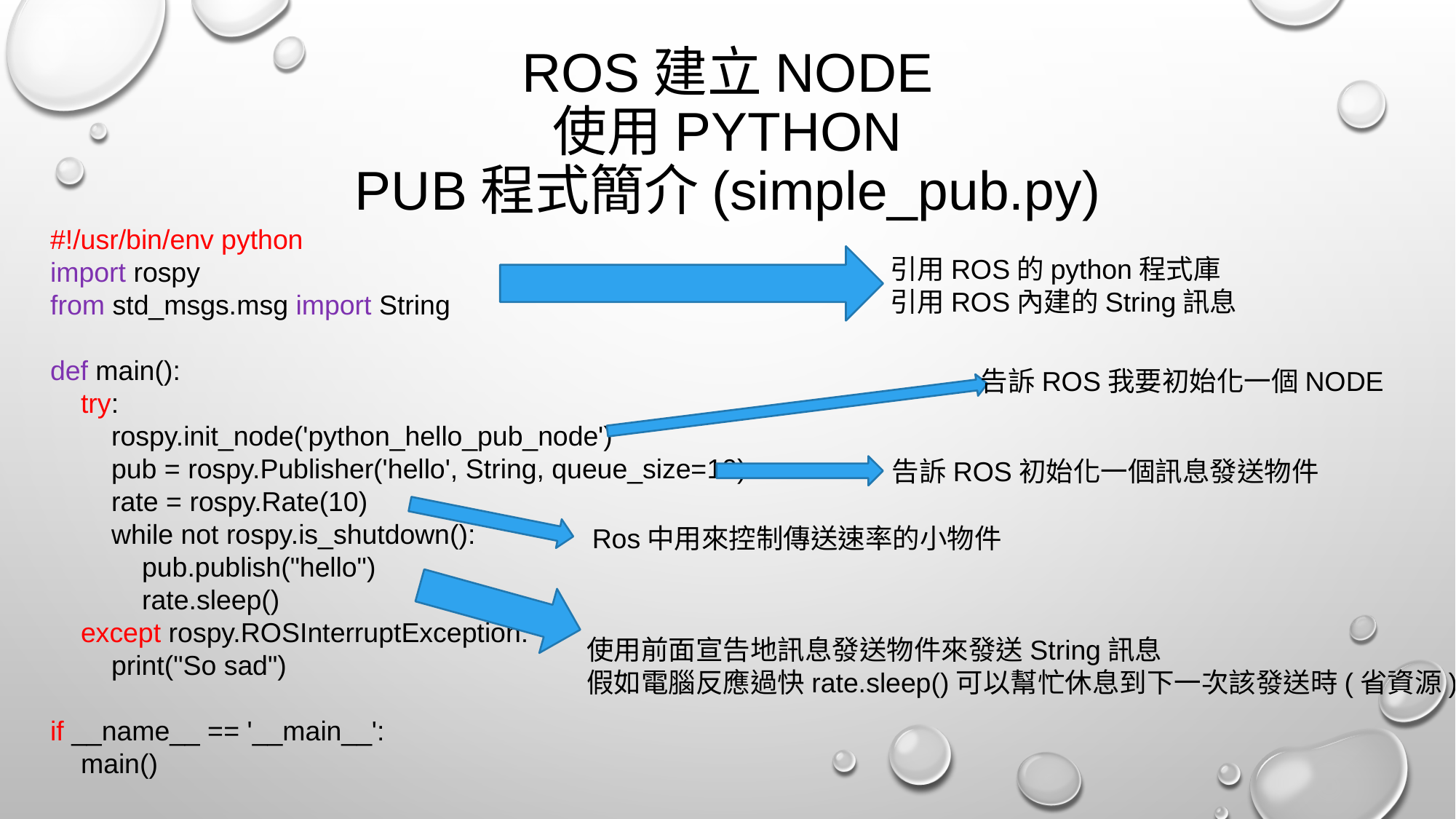

# ROS建立Node 使用python Pub程式簡介(simple_pub.py)
#!/usr/bin/env python
import rospy
from std_msgs.msg import String

def main():
    try:
        rospy.init_node('python_hello_pub_node')
        pub = rospy.Publisher('hello', String, queue_size=10)
        rate = rospy.Rate(10)
        while not rospy.is_shutdown():
            pub.publish("hello")
            rate.sleep()
    except rospy.ROSInterruptException:
        print("So sad")

if __name__ == '__main__':
    main()

引用ROS的python程式庫
引用ROS內建的String訊息
告訴ROS我要初始化一個NODE

告訴ROS初始化一個訊息發送物件

Ros中用來控制傳送速率的小物件

使用前面宣告地訊息發送物件來發送String訊息
假如電腦反應過快rate.sleep()可以幫忙休息到下一次該發送時(省資源)